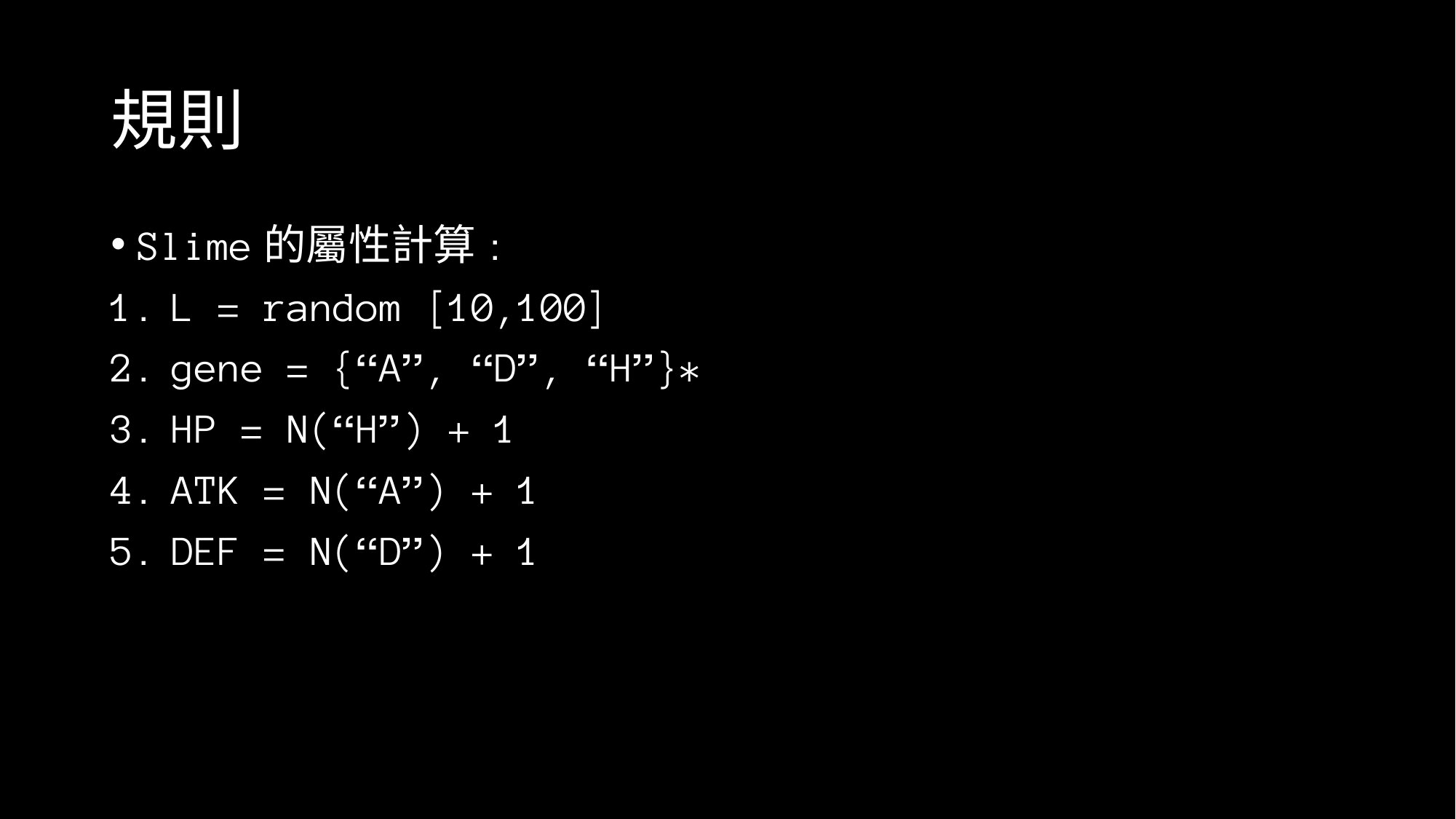

# 規則
Slime的屬性計算:
L = random [10,100]
gene = {“A”, “D”, “H”}*
HP = N(“H”) + 1
ATK = N(“A”) + 1
DEF = N(“D”) + 1